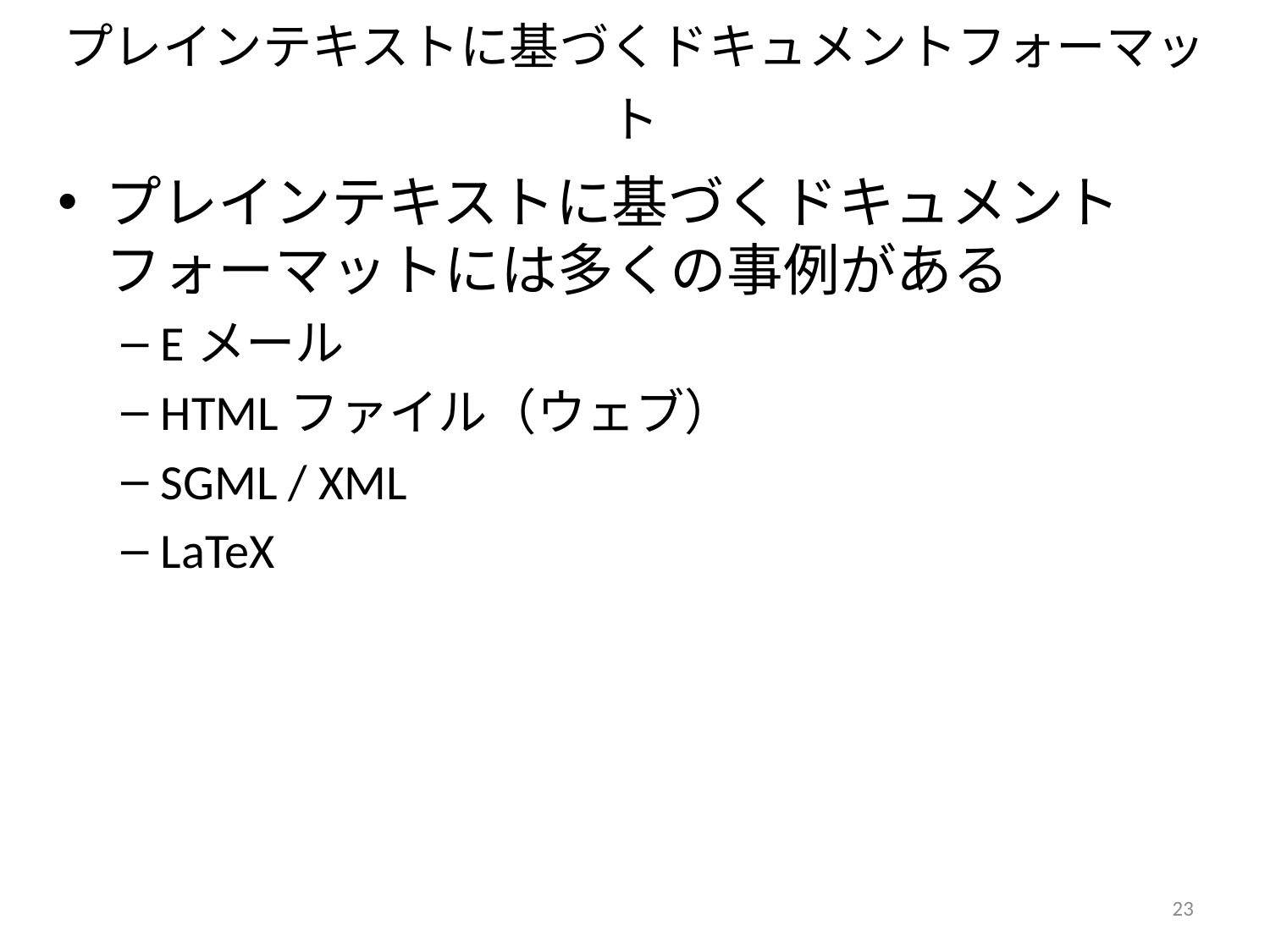

# プレインテキストに基づくドキュメントフォーマット
プレインテキストに基づくドキュメントフォーマットには多くの事例がある
Eメール
HTMLファイル（ウェブ）
SGML / XML
LaTeX

23